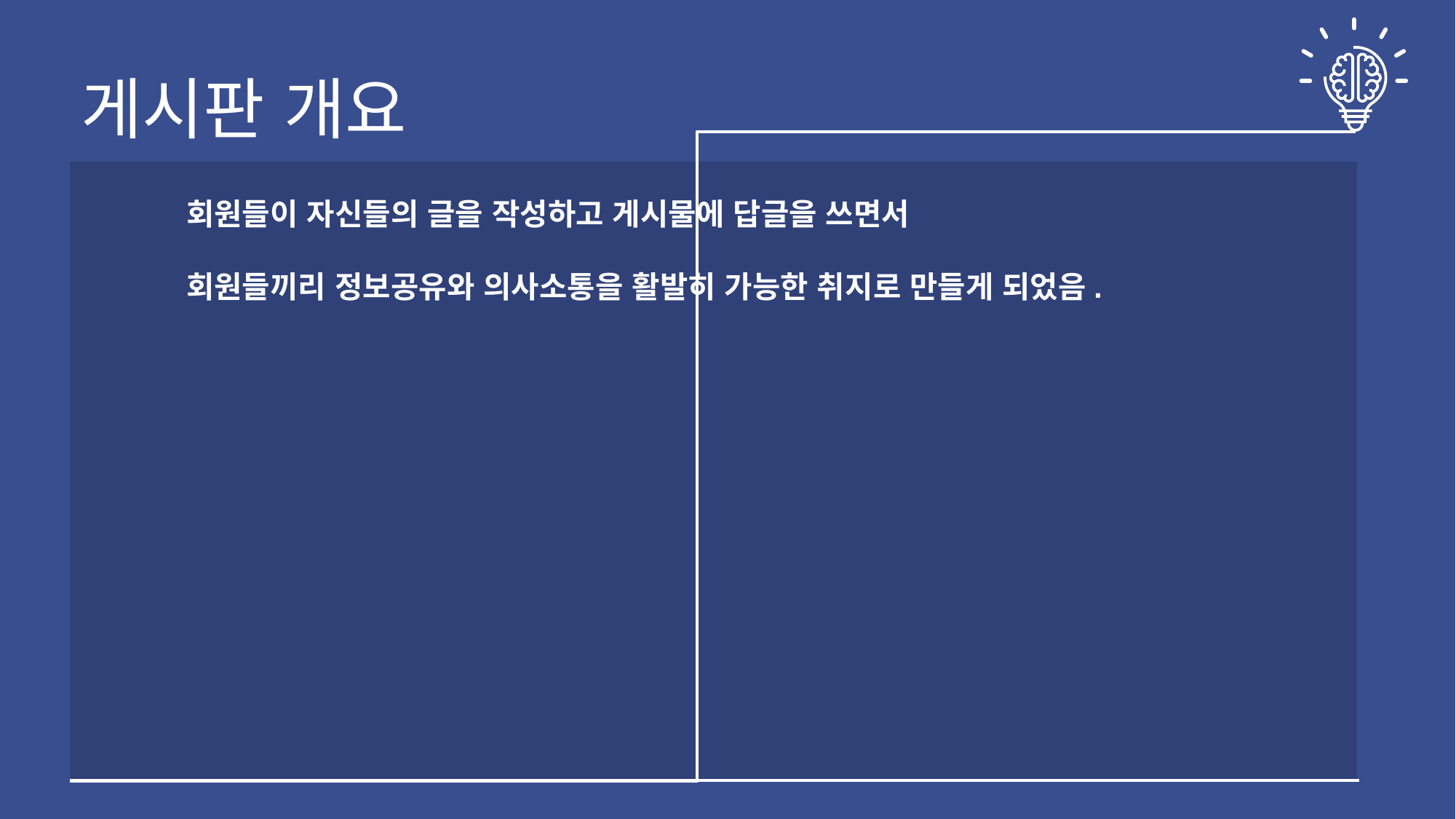

게시판 개요

회원들이 자신들의 글을 작성하고 게시물에 답글을 쓰면서

회원들끼리 정보공유와 의사소통을 활발히 가능한 취지로 만들게 되었음.